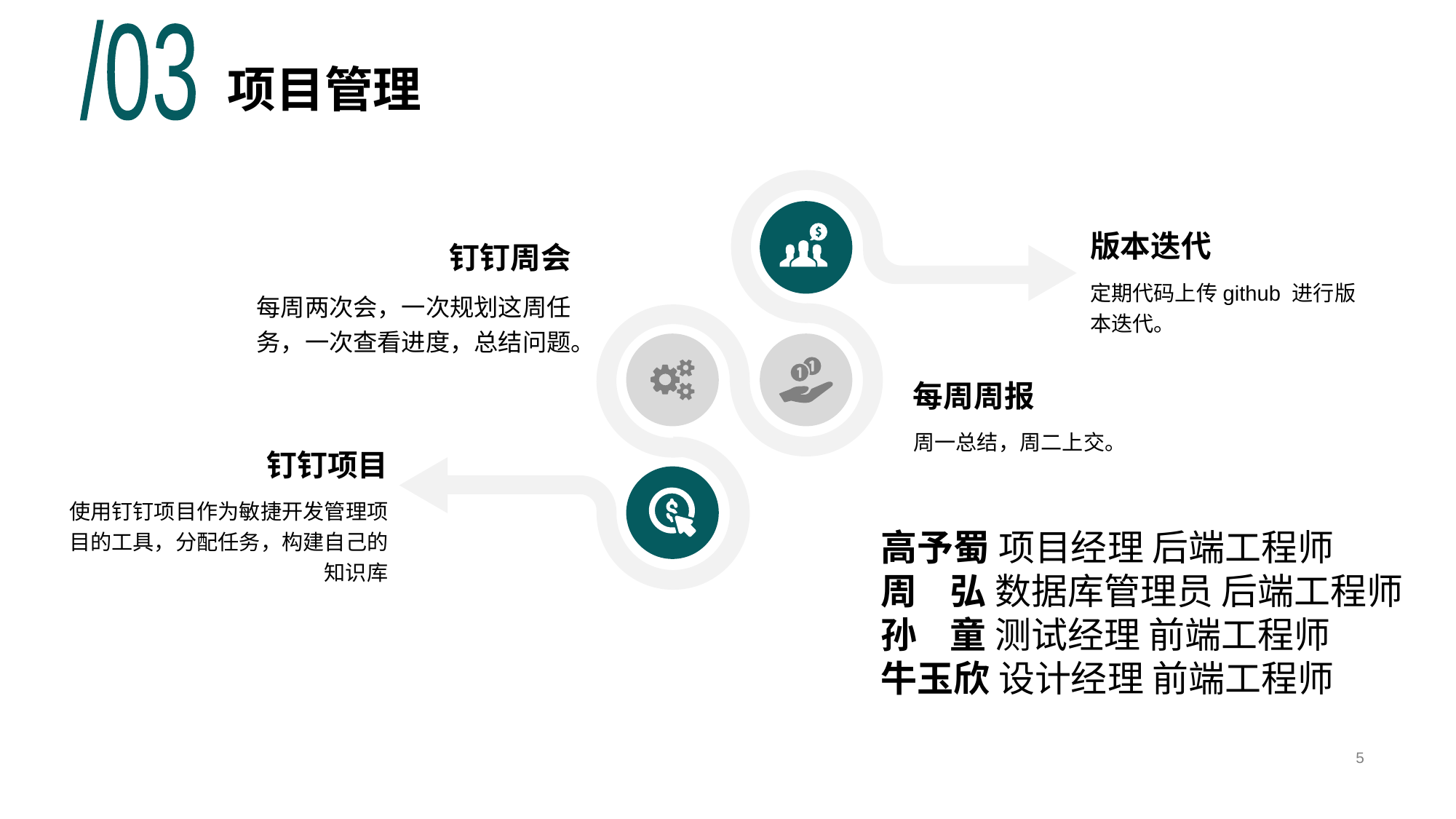

项目管理
/03

版本迭代
定期代码上传github 进行版本迭代。
钉钉周会
每周两次会，一次规划这周任务，一次查看进度，总结问题。

每周周报
周一总结，周二上交。

钉钉项目
使用钉钉项目作为敏捷开发管理项目的工具，分配任务，构建自己的知识库

高予蜀 项目经理 后端工程师
周    弘 数据库管理员 后端工程师
孙    童 测试经理 前端工程师
牛玉欣 设计经理 前端工程师
5